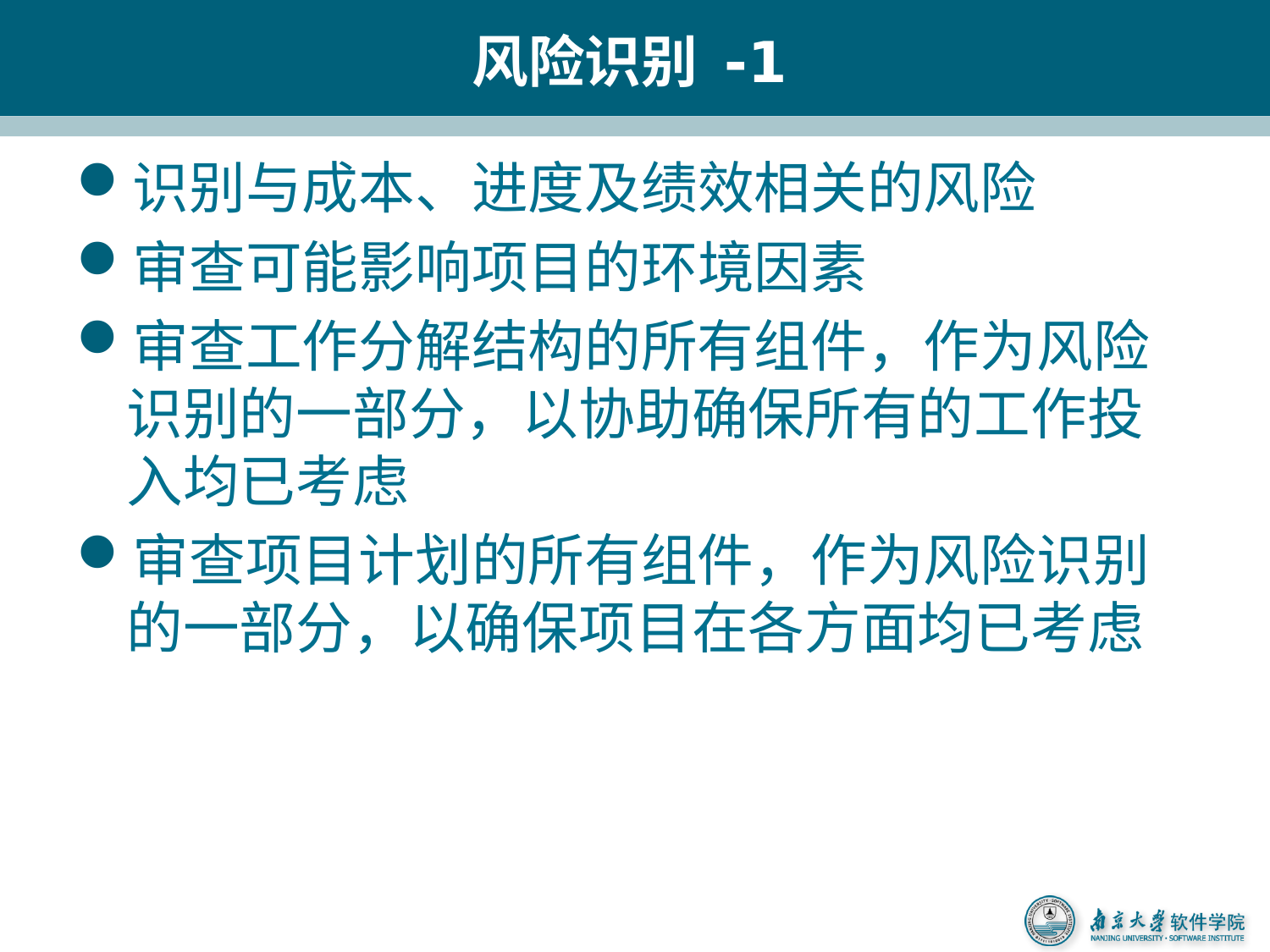

# 风险识别 -1
识别与成本、进度及绩效相关的风险
审查可能影响项目的环境因素
审查工作分解结构的所有组件，作为风险识别的一部分，以协助确保所有的工作投入均已考虑
审查项目计划的所有组件，作为风险识别的一部分，以确保项目在各方面均已考虑